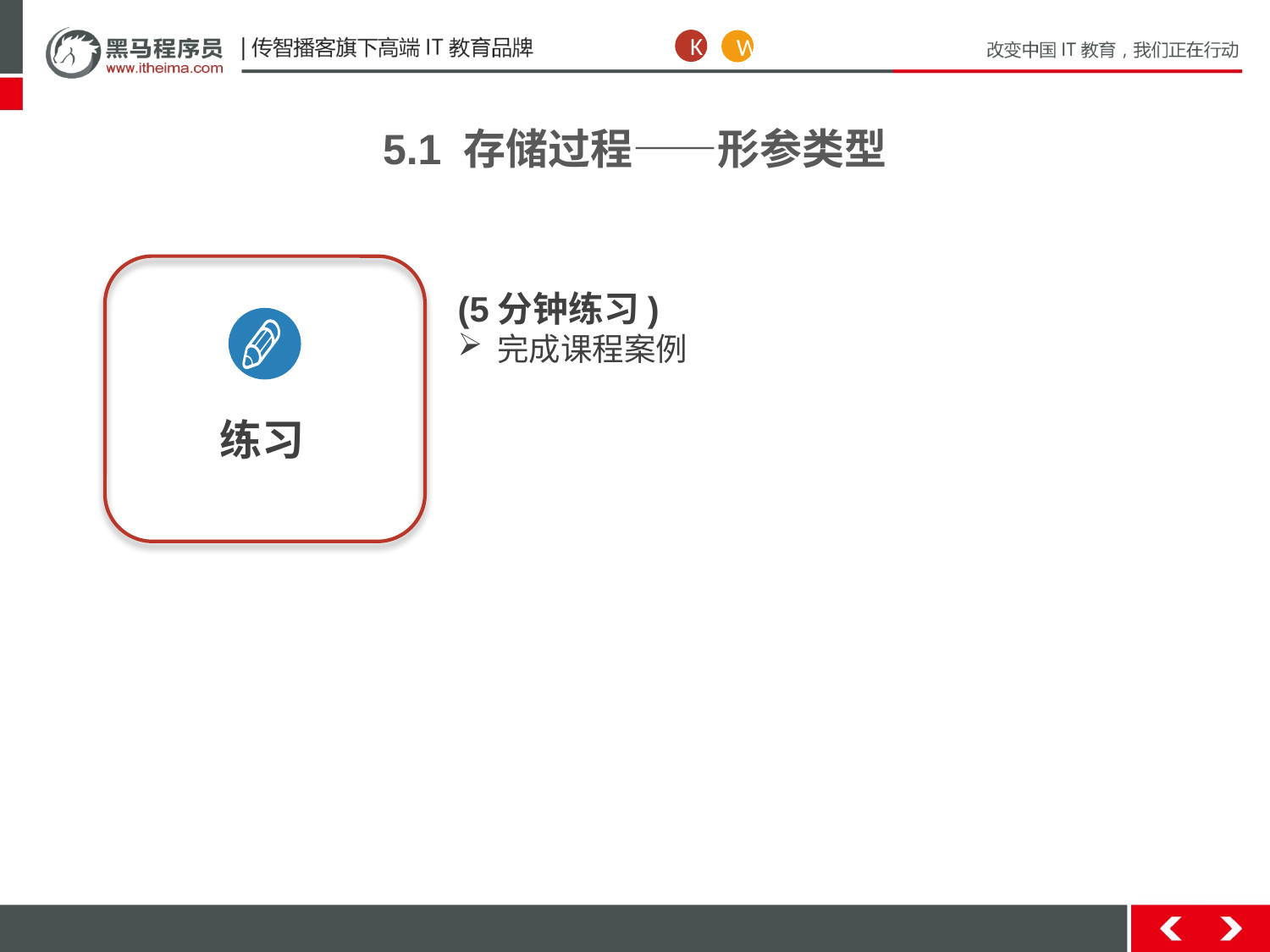

K
W
5.1 存储过程——形参类型

练习
(5分钟练习)
完成课程案例